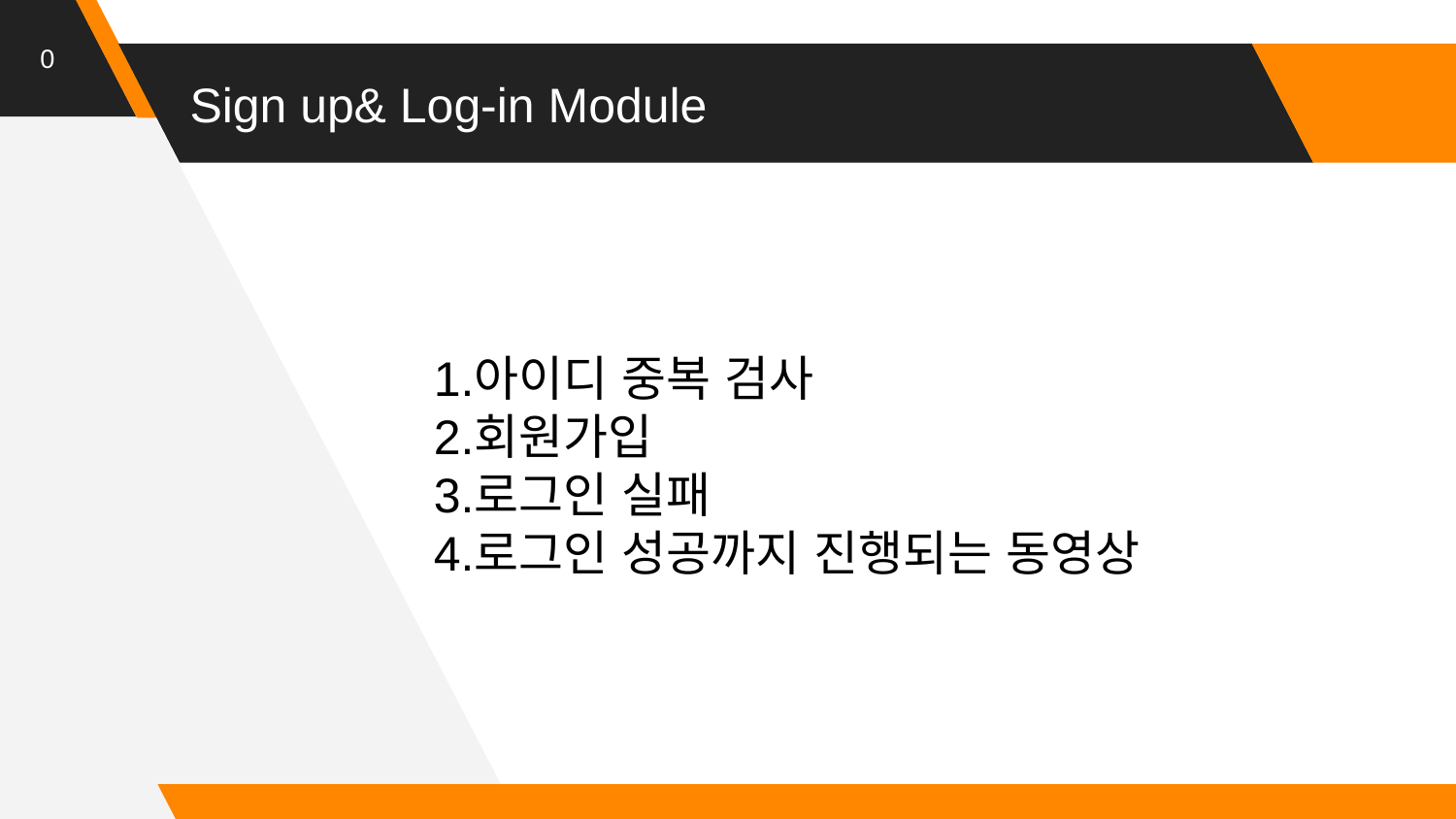

0
# Sign up& Log-in Module
아이디 중복 검사
회원가입
로그인 실패
로그인 성공까지 진행되는 동영상